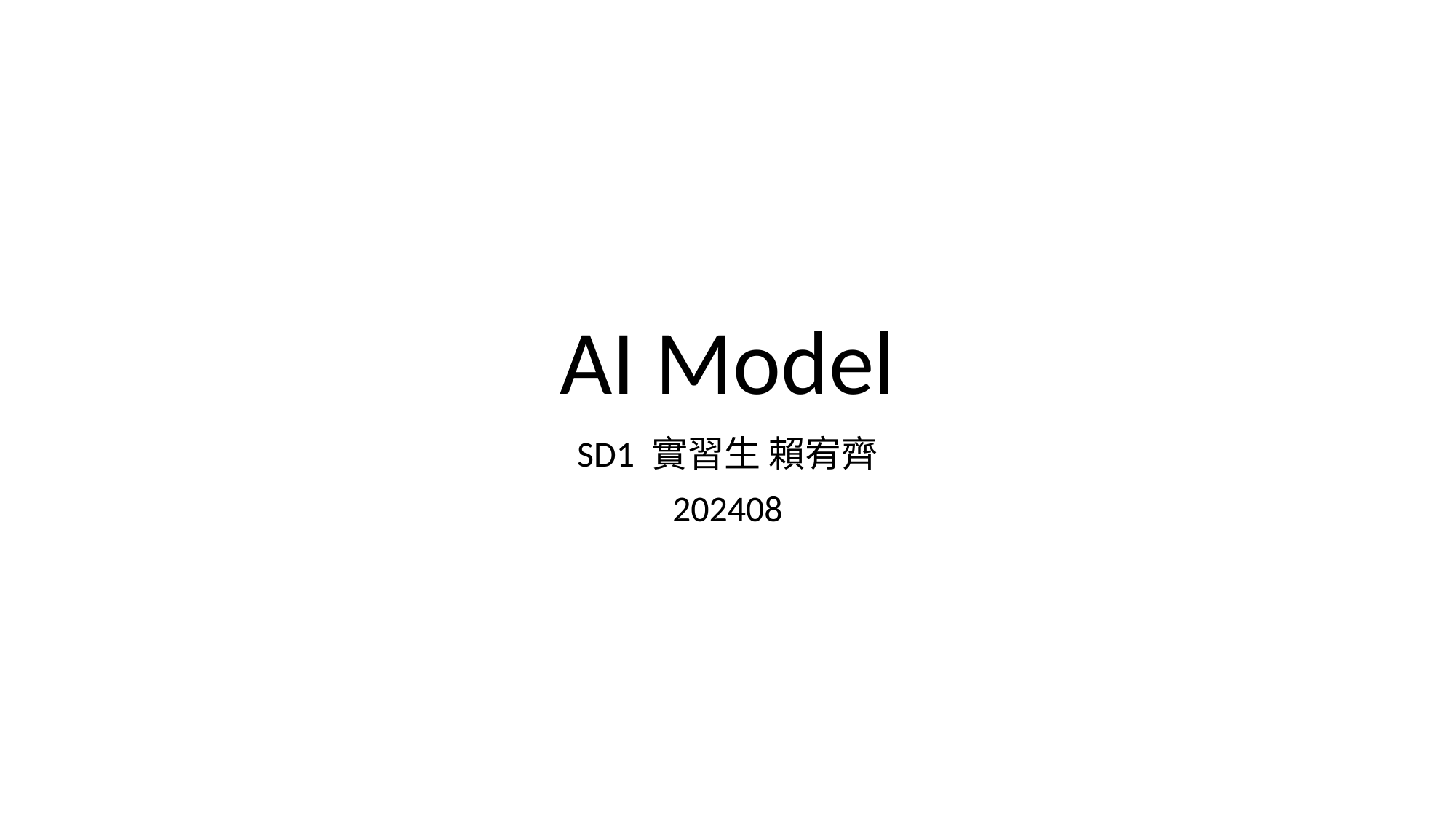

# AI Model
SD1 實習生 賴宥齊
202408